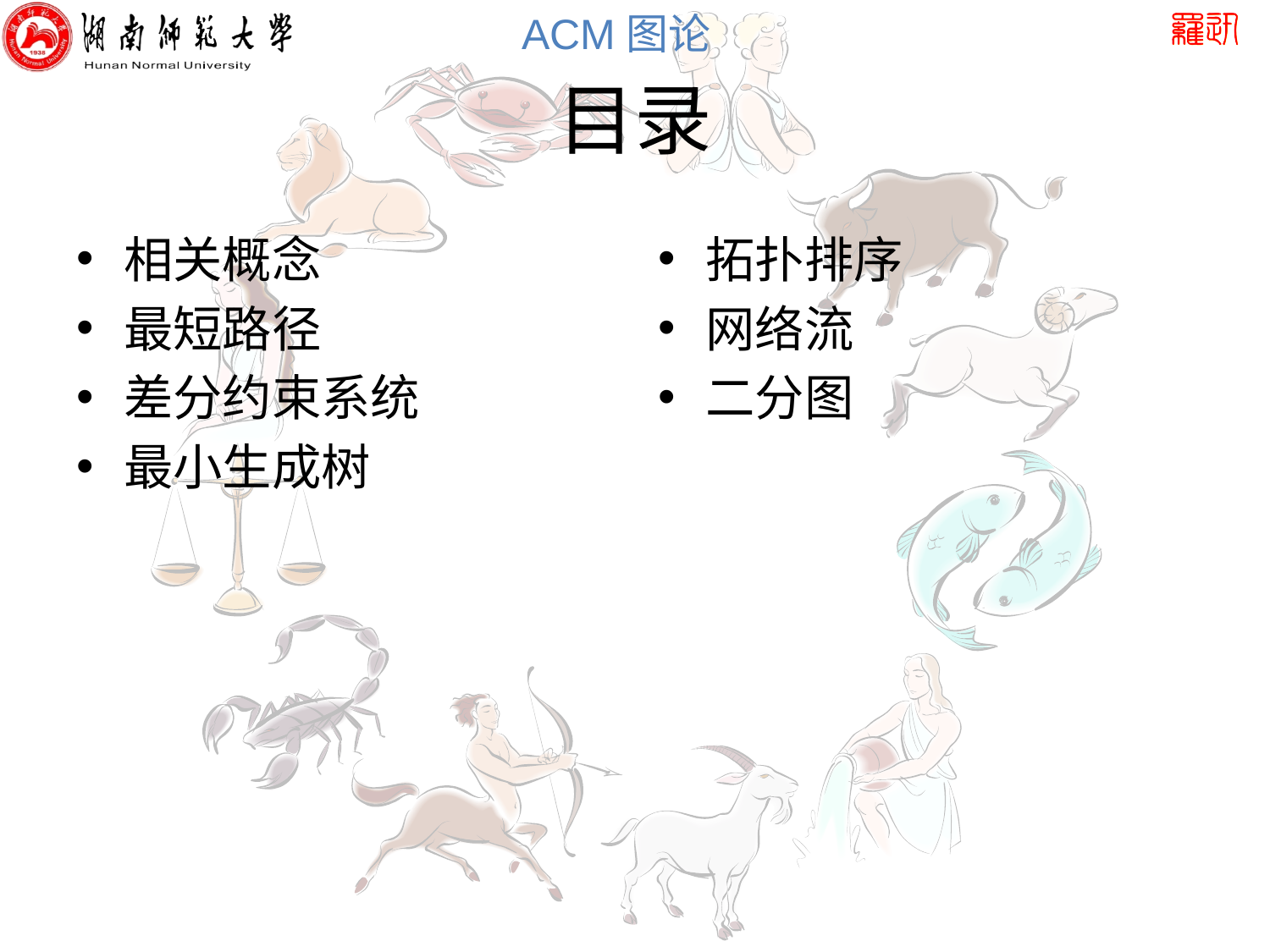

# 目录
相关概念
最短路径
差分约束系统
最小生成树
拓扑排序
网络流
二分图